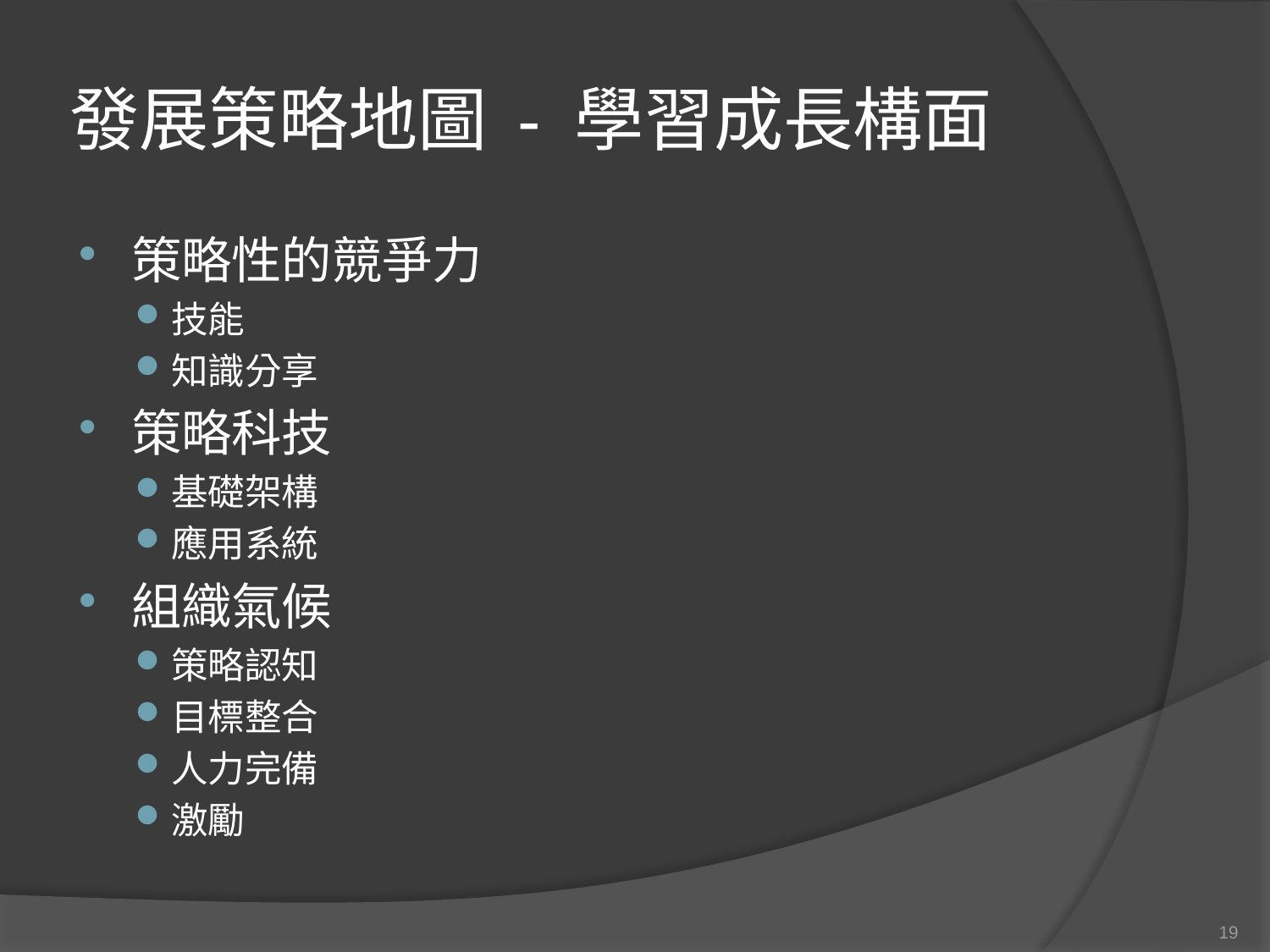

# 發展策略地圖 - 學習成長構面
策略性的競爭力
技能
知識分享
策略科技
基礎架構
應用系統
組織氣候
策略認知
目標整合
人力完備
激勵

19